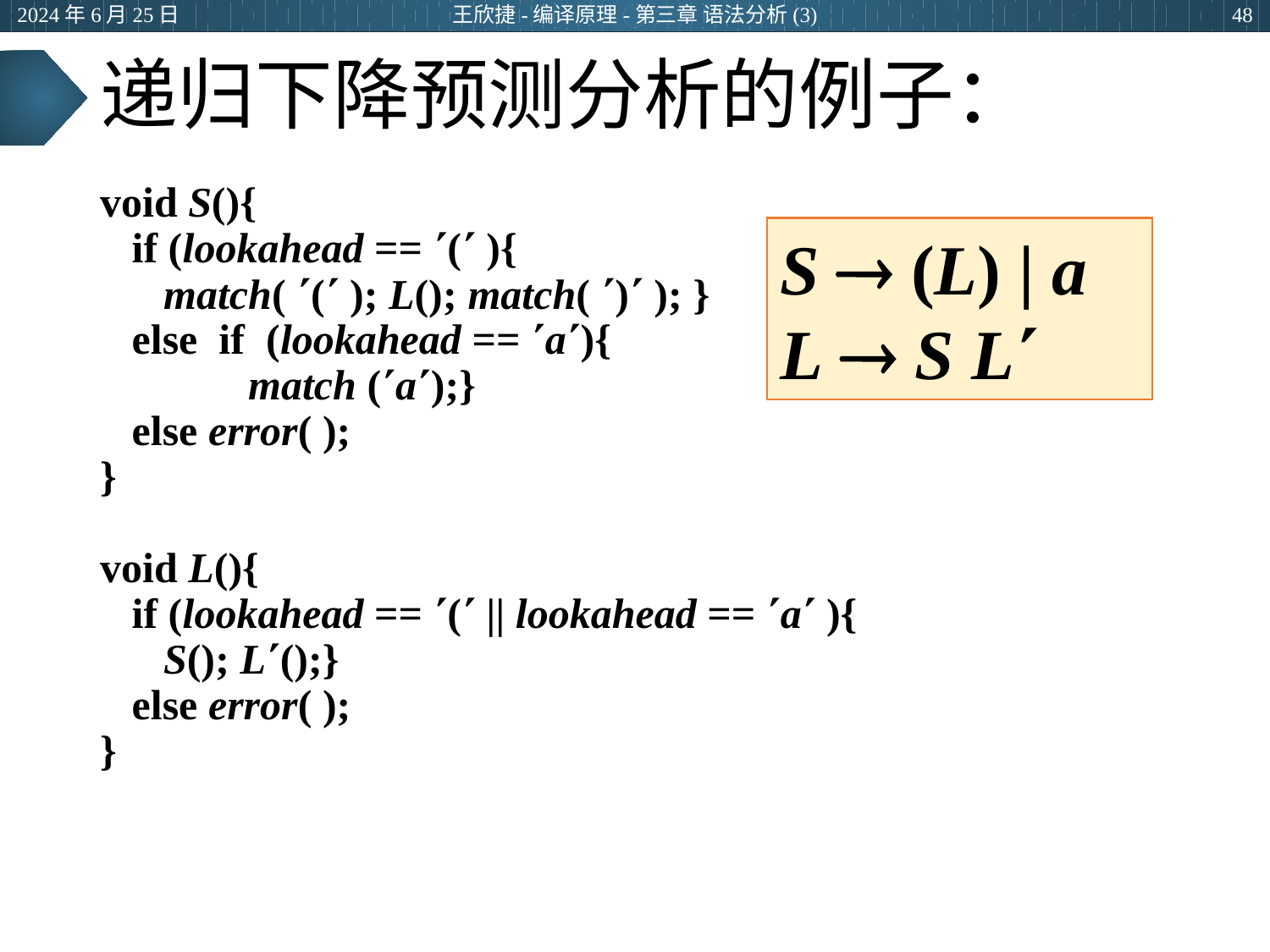

2024年6月25日
王欣捷-编译原理-第三章 语法分析(3)
48
# 递归下降预测分析的例子：
void S(){
	if (lookahead == ′(′ ){
	   match( ′(′ ); L(); match( ′)′ ); }
	else  if  (lookahead == ′a′){
	           match (′a′);}
	else error( );
}

void L(){
	if (lookahead == ′(′ || lookahead == ′a′ ){
	   S(); L′();}
	else error( );
}

S → (L) | a
L → S L′